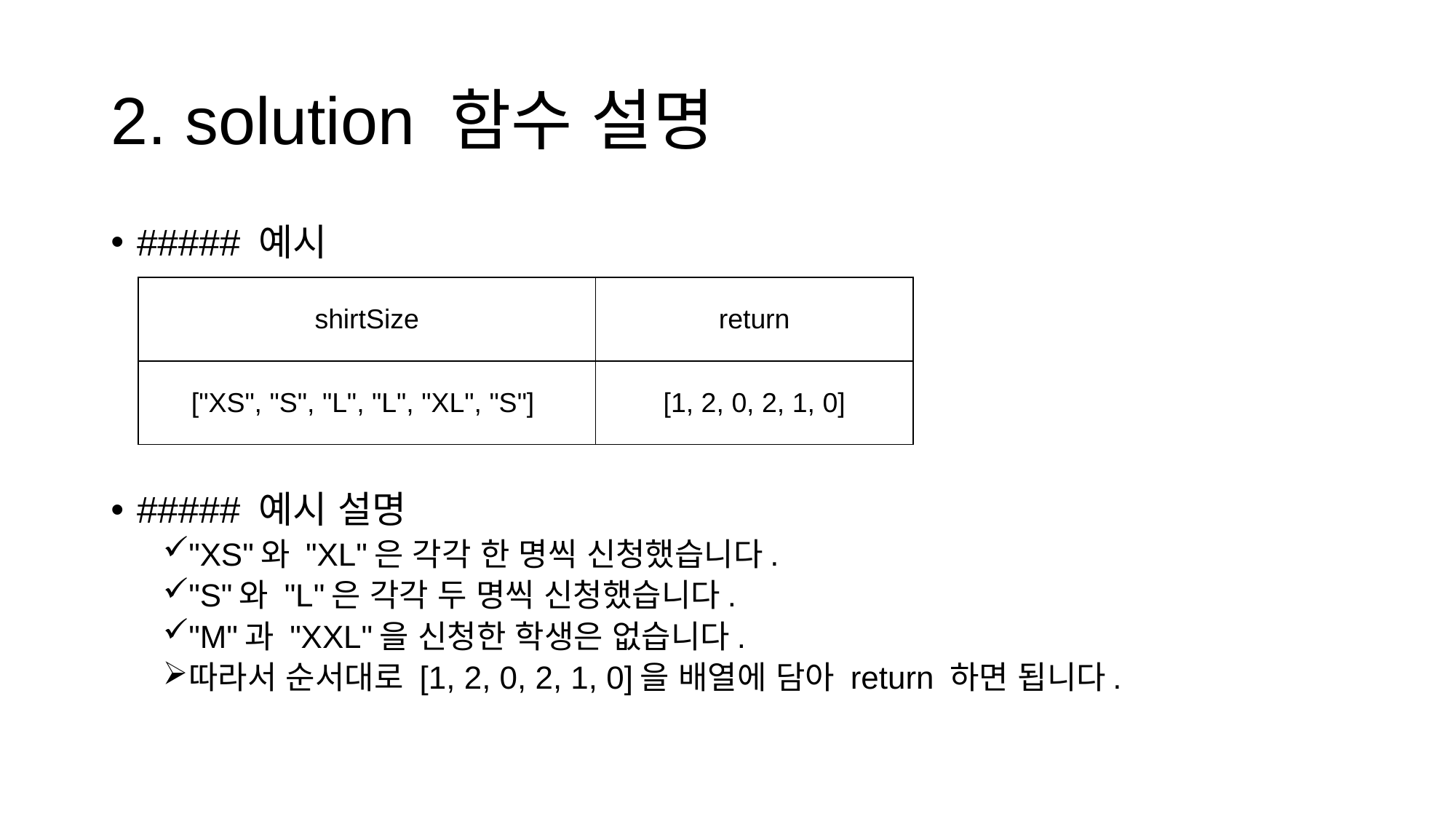

# 2. solution 함수 설명
##### 예시

##### 예시 설명
"XS"와 "XL"은 각각 한 명씩 신청했습니다.
"S"와 "L"은 각각 두 명씩 신청했습니다.
"M"과 "XXL"을 신청한 학생은 없습니다.
따라서 순서대로 [1, 2, 0, 2, 1, 0]을 배열에 담아 return 하면 됩니다.
| shirtSize | return |
| --- | --- |
| ["XS", "S", "L", "L", "XL", "S"] | [1, 2, 0, 2, 1, 0] |